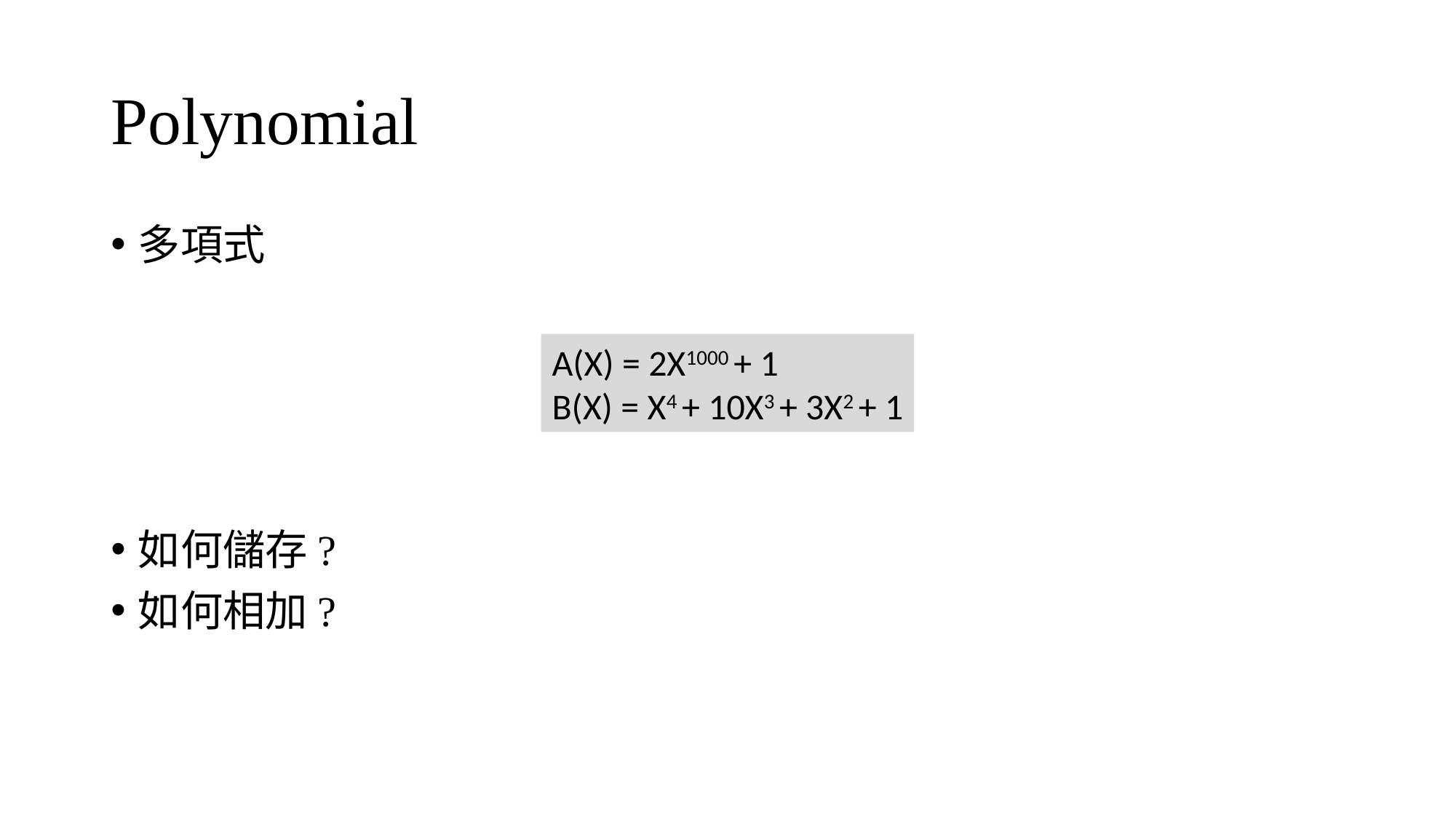

# Polynomial
多項式

如何儲存?
如何相加?

A(X) = 2X1000 + 1
B(X) = X4 + 10X3 + 3X2 + 1